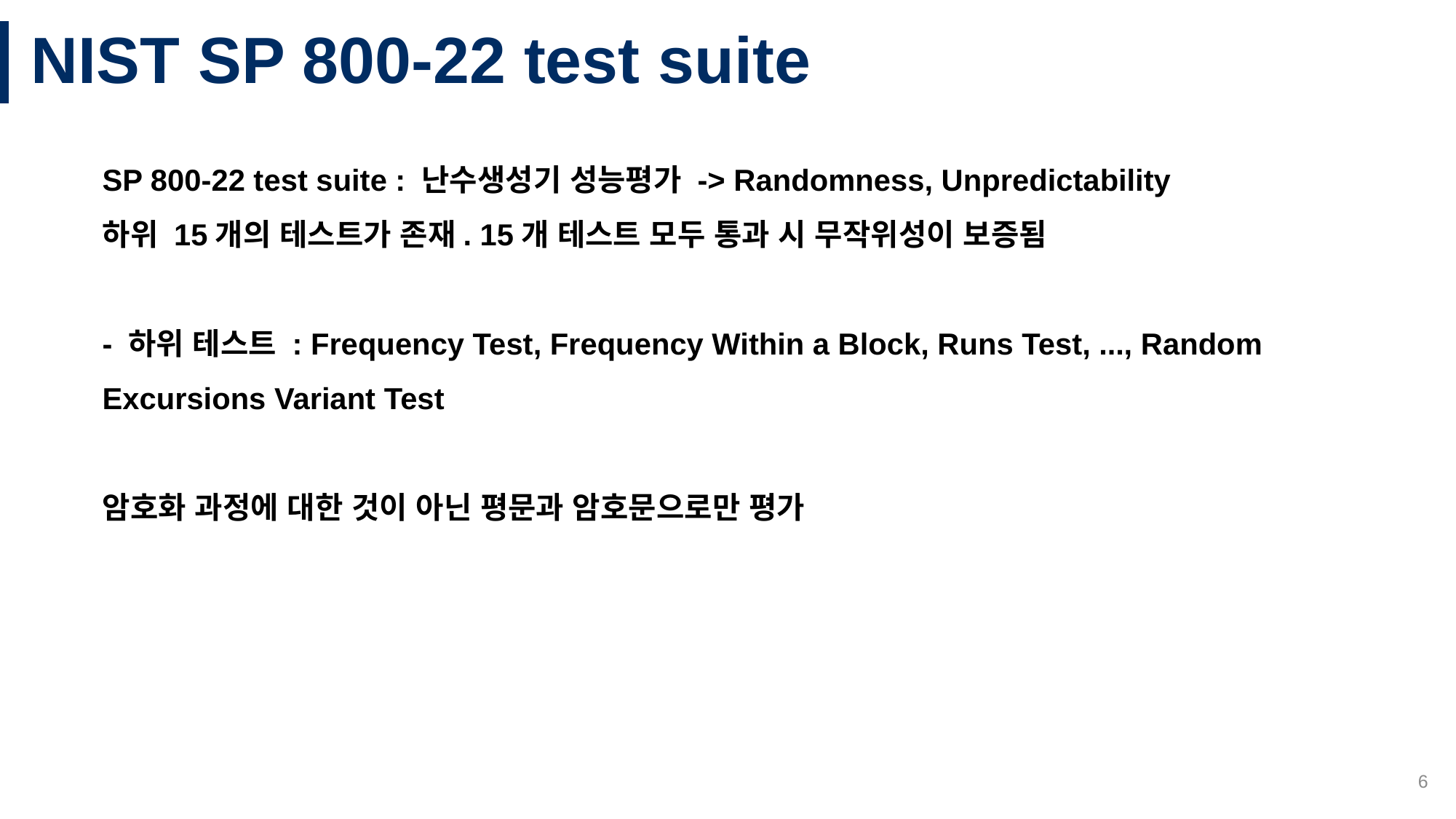

# NIST SP 800-22 test suite
SP 800-22 test suite : 난수생성기 성능평가 -> Randomness, Unpredictability
하위 15개의 테스트가 존재. 15개 테스트 모두 통과 시 무작위성이 보증됨

- 하위 테스트 : Frequency Test, Frequency Within a Block, Runs Test, ..., Random Excursions Variant Test

암호화 과정에 대한 것이 아닌 평문과 암호문으로만 평가
6